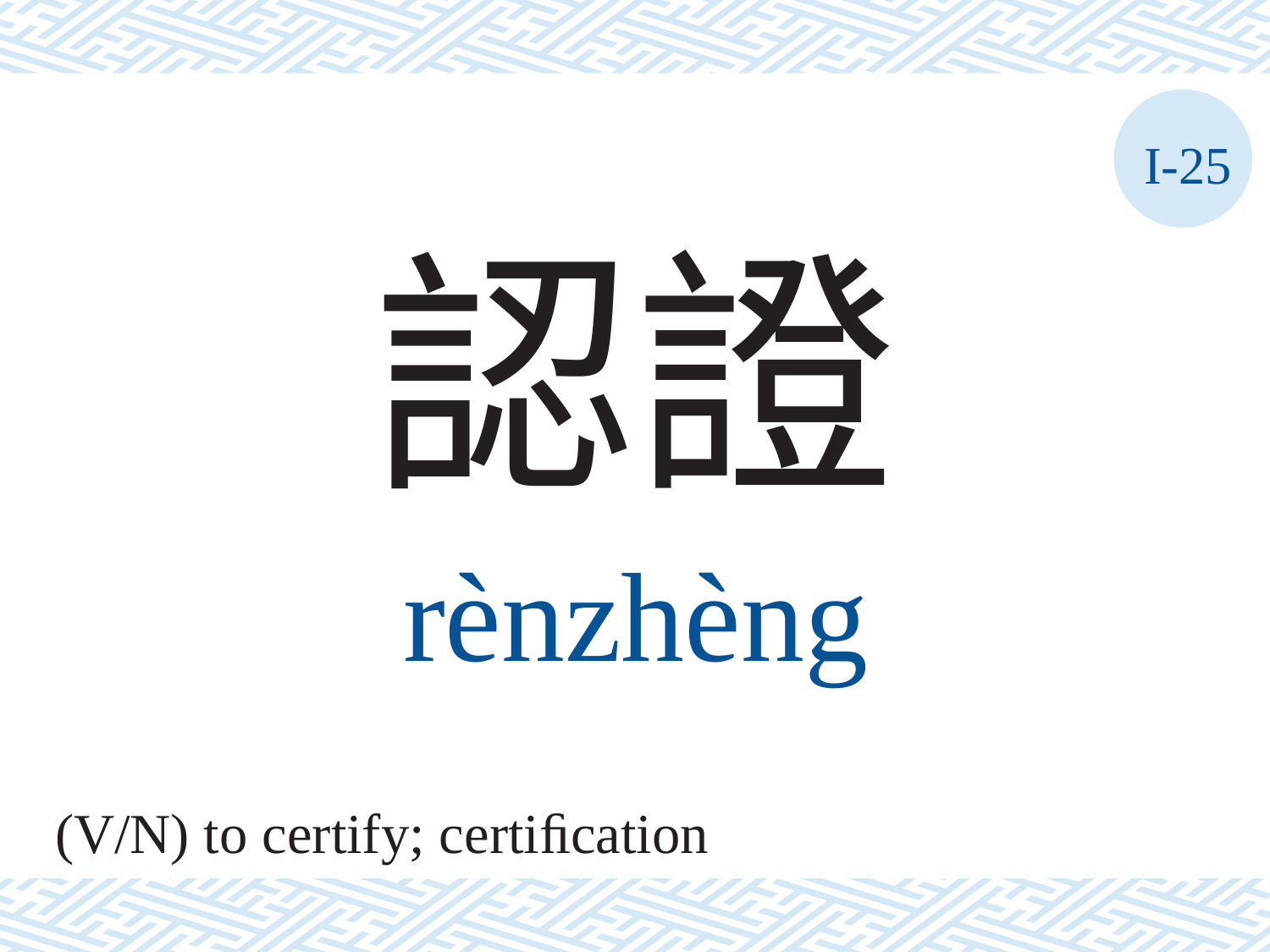

I-25
認證
rènzhèng
(V/N) to certify; certiﬁcation